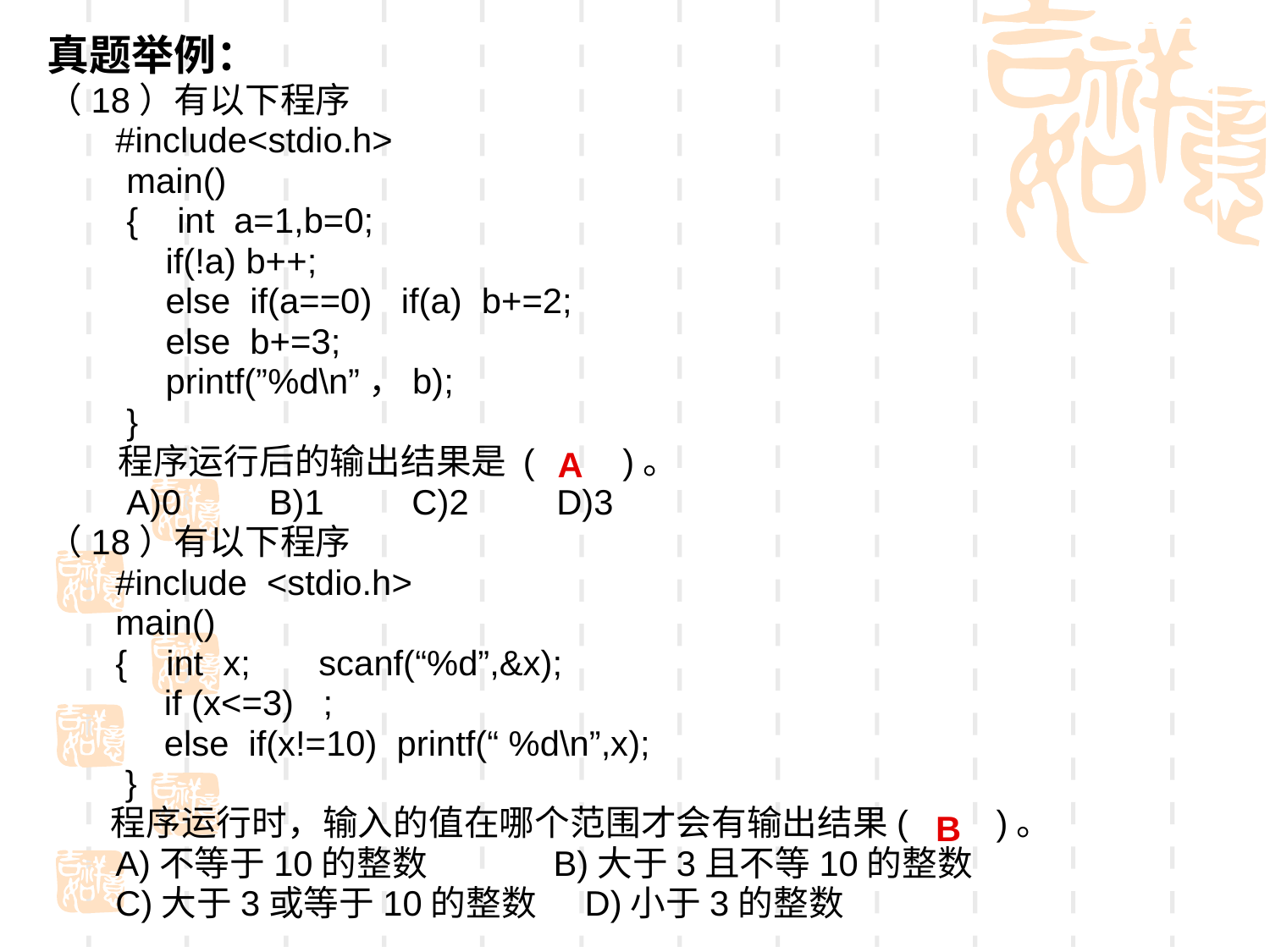

真题举例：
（18）有以下程序
       #include<stdio.h>
　　main()
　　{    int  a=1,b=0;
　　     if(!a) b++;
　　     else  if(a==0)   if(a)  b+=2;
　　     else  b+=3;
　　     printf(”%d\n”，b);
　　}
　　程序运行后的输出结果是 (         )。
　　A)0　　B)1　　C)2　　D)3
（18）有以下程序
       #include  <stdio.h>
       main()
       {    int  x;       scanf(“%d”,&x);
            if (x<=3)   ;
            else  if(x!=10)  printf(“ %d\n”,x);
        }
       程序运行时，输入的值在哪个范围才会有输出结果(         )。
       A)不等于10的整数               B)大于3且不等10的整数
       C)大于3或等于10的整数     D)小于3的整数
A
B